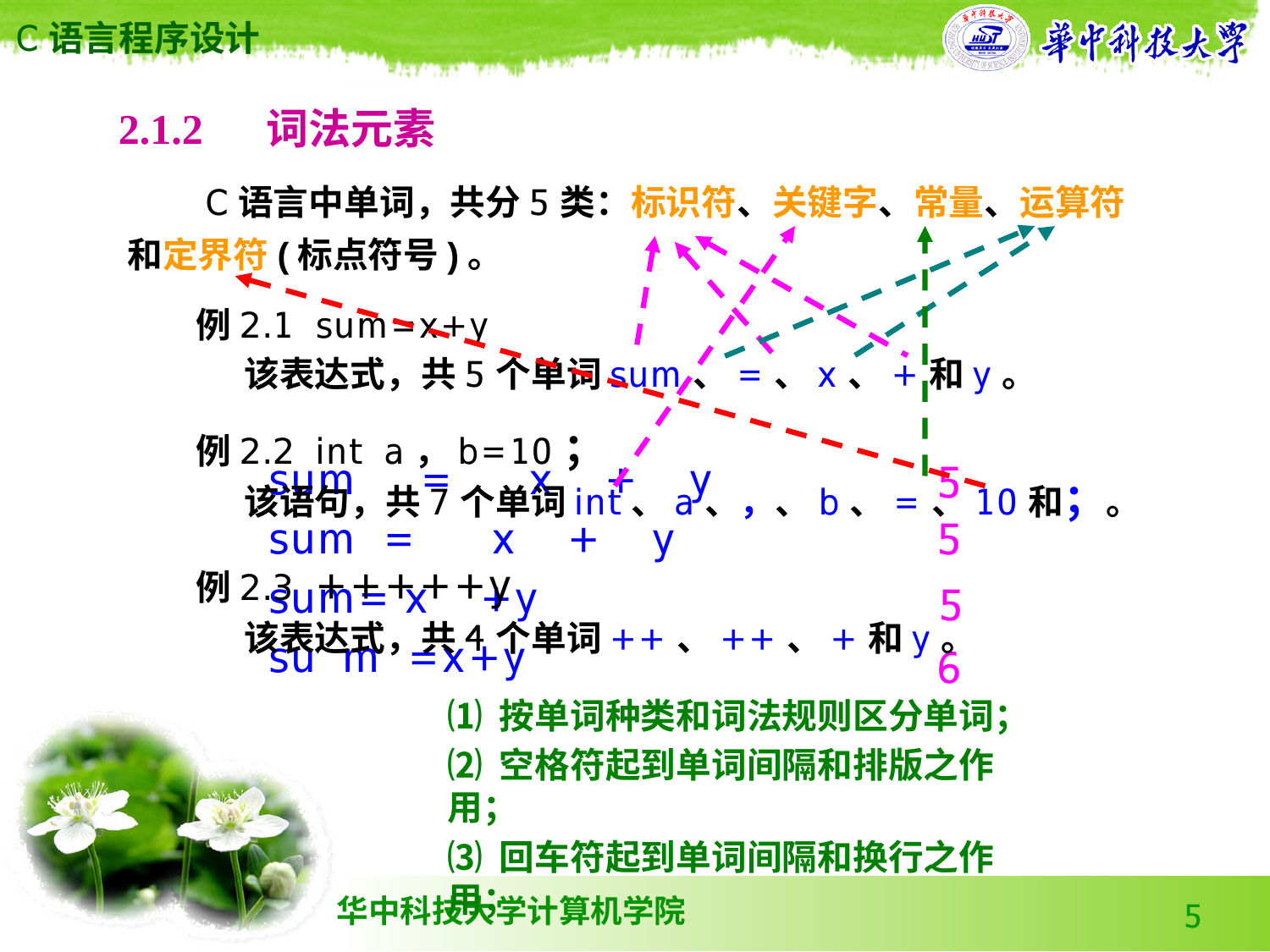

2.1.2 　词法元素
      C语言中单词，共分5类：标识符、关键字、常量、运算符和定界符(标点符号)。

     例2.1  sum=x+y
           该表达式，共5个单词sum、=、x、+和y。
     例2.2  int  a，b=10；
           该语句，共7个单词int、a、，、b、=、10和；。
         sum     =      x    +    y
         sum  =      x    +    y
         sum= x    +y
         su  m  =x+y
5
5
     例2.3  +++++y
           该表达式，共4个单词++、++、+和y。
5
6
⑴ 按单词种类和词法规则区分单词；
⑵ 空格符起到单词间隔和排版之作用；
⑶ 回车符起到单词间隔和换行之作用；
5